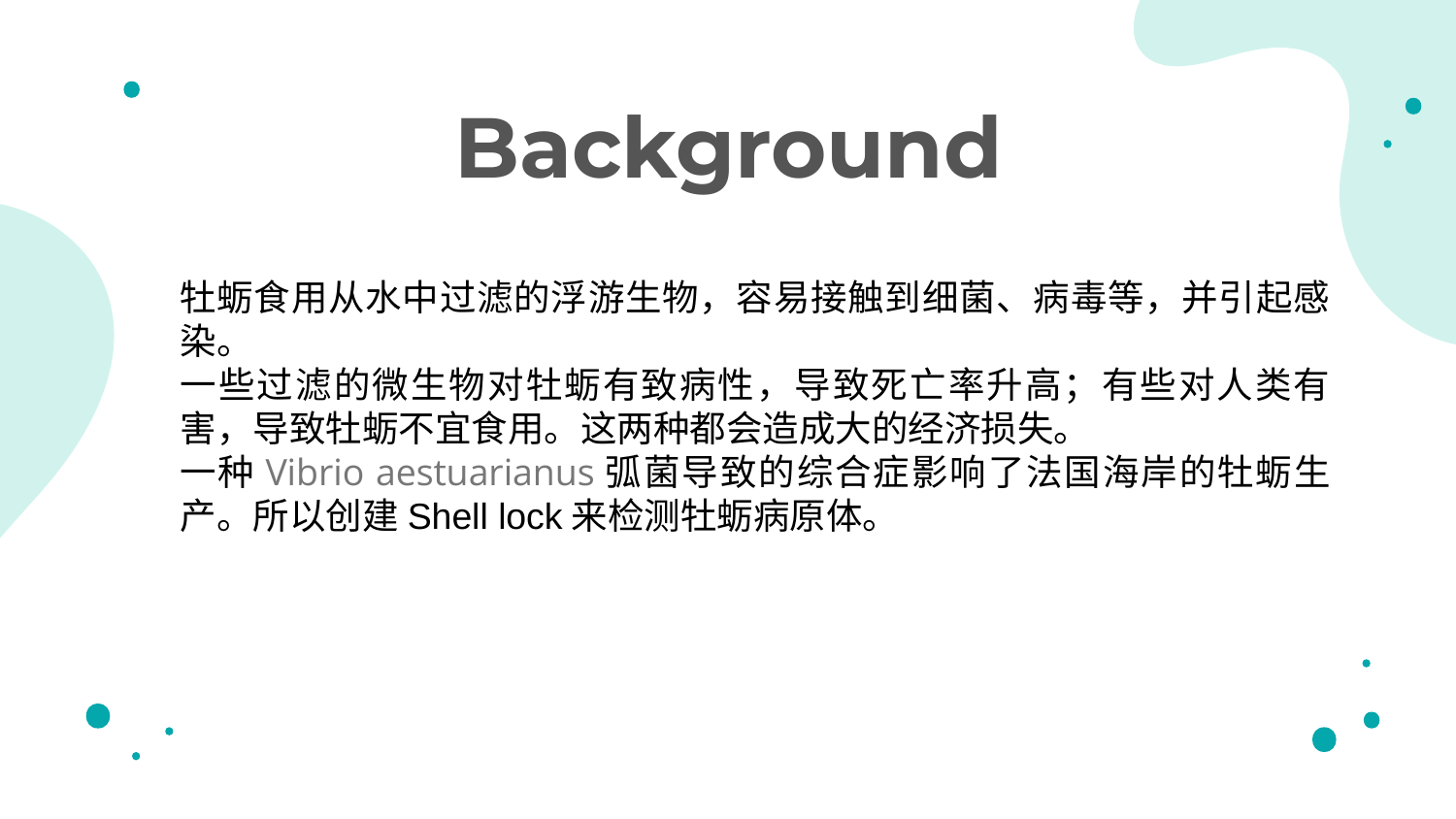

Background
牡蛎食用从水中过滤的浮游生物，容易接触到细菌、病毒等，并引起感染。
一些过滤的微生物对牡蛎有致病性，导致死亡率升高；有些对人类有害，导致牡蛎不宜食用。这两种都会造成大的经济损失。
一种Vibrio aestuarianus弧菌导致的综合症影响了法国海岸的牡蛎生产。所以创建Shell lock来检测牡蛎病原体。